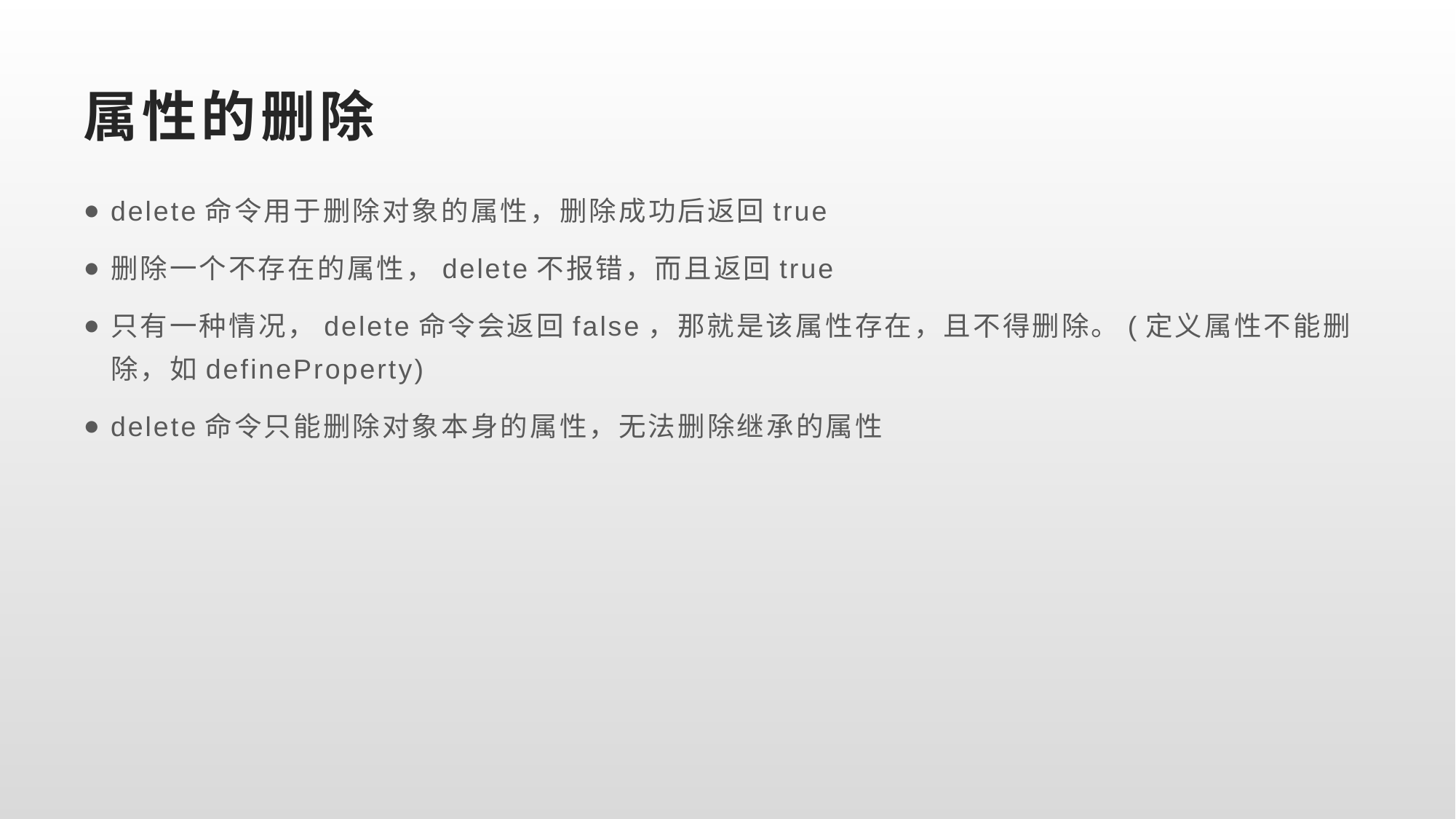

# 属性的删除
delete命令用于删除对象的属性，删除成功后返回true
删除一个不存在的属性，delete不报错，而且返回true
只有一种情况，delete命令会返回false，那就是该属性存在，且不得删除。(定义属性不能删除，如defineProperty)
delete命令只能删除对象本身的属性，无法删除继承的属性